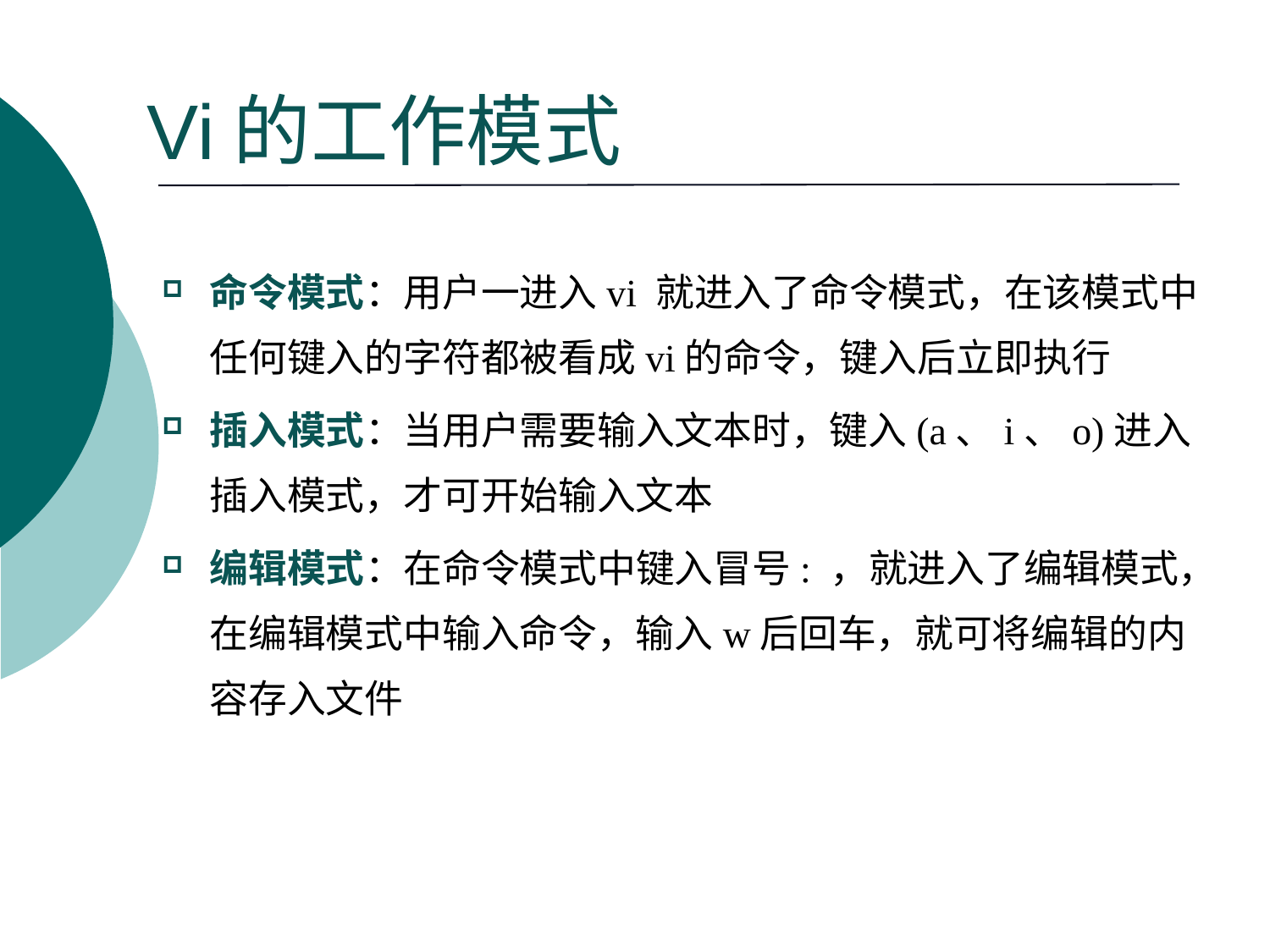

# Vi的工作模式
命令模式：用户一进入vi 就进入了命令模式，在该模式中任何键入的字符都被看成vi的命令，键入后立即执行
插入模式：当用户需要输入文本时，键入(a、i、o)进入插入模式，才可开始输入文本
编辑模式：在命令模式中键入冒号: ，就进入了编辑模式，在编辑模式中输入命令，输入w后回车，就可将编辑的内容存入文件
5